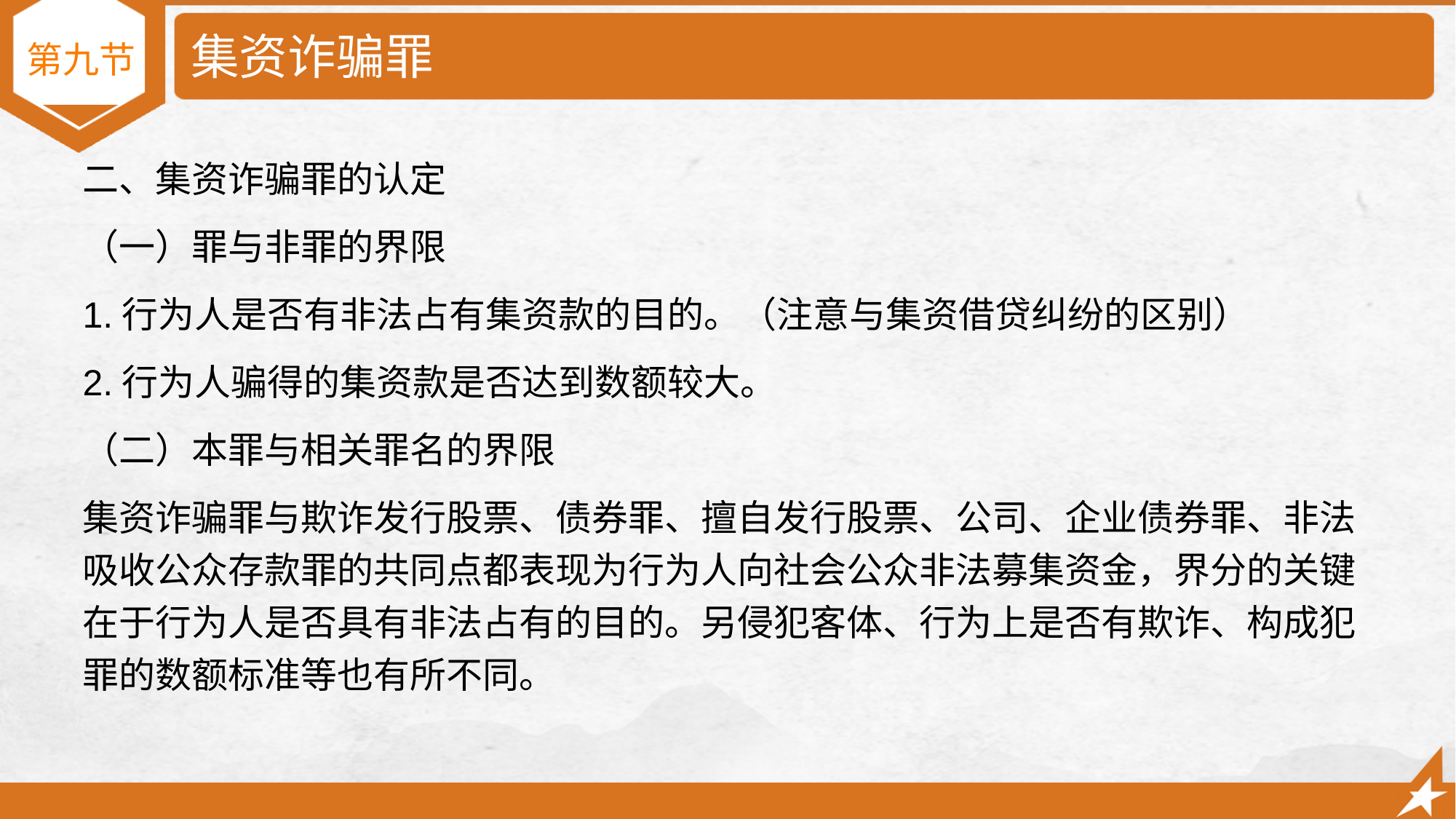

# 集资诈骗罪
第九节
二、集资诈骗罪的认定
（一）罪与非罪的界限
1.行为人是否有非法占有集资款的目的。（注意与集资借贷纠纷的区别）
2.行为人骗得的集资款是否达到数额较大。
（二）本罪与相关罪名的界限
集资诈骗罪与欺诈发行股票、债券罪、擅自发行股票、公司、企业债券罪、非法吸收公众存款罪的共同点都表现为行为人向社会公众非法募集资金，界分的关键在于行为人是否具有非法占有的目的。另侵犯客体、行为上是否有欺诈、构成犯罪的数额标准等也有所不同。